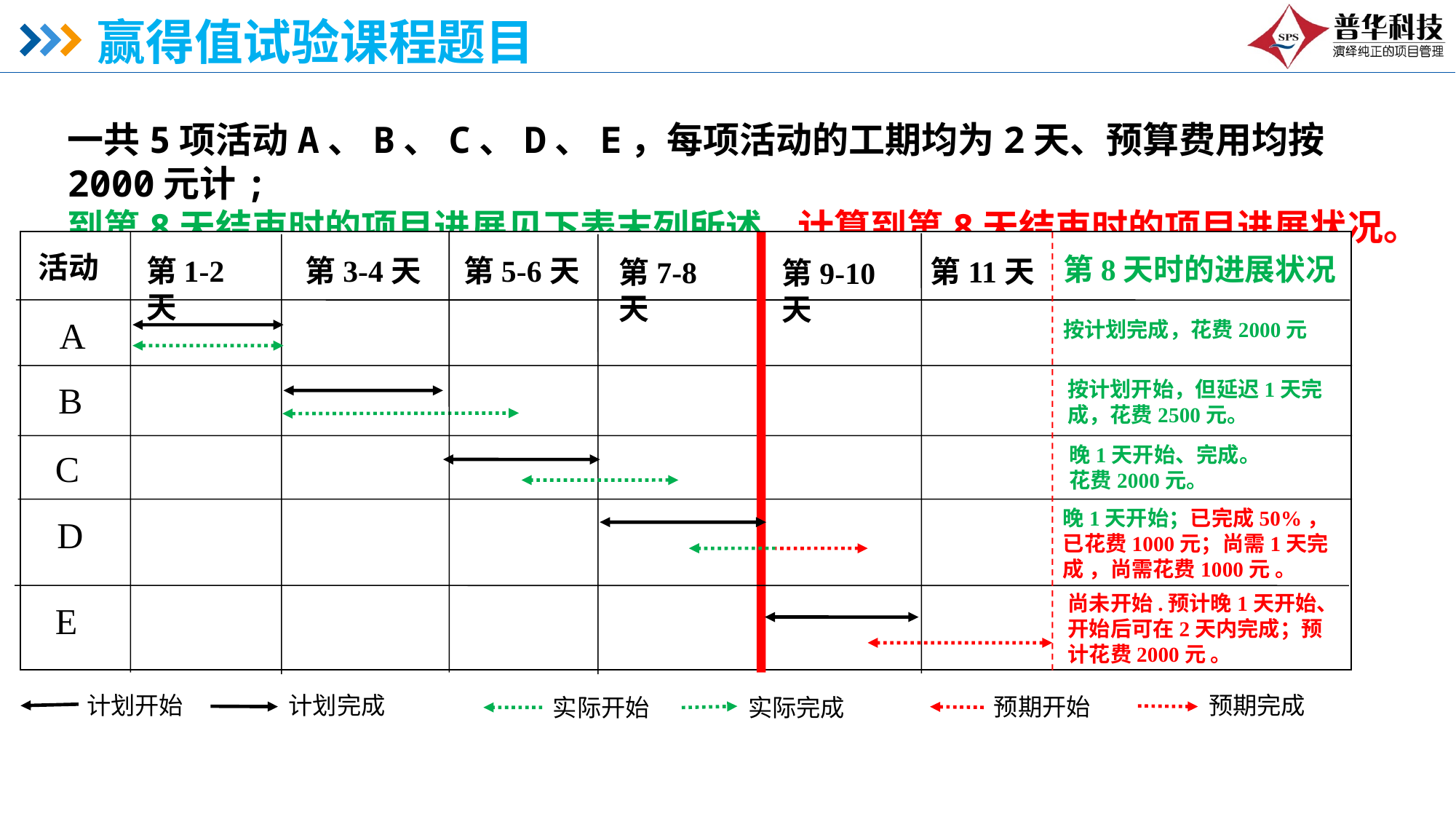

# 赢得值试验课程题目
一共5项活动A、B、C、D、E，每项活动的工期均为2天、预算费用均按2000元计;
到第8天结束时的项目进展见下表末列所述，计算到第8天结束时的项目进展状况。

活动
第8天时的进展状况
第1-2天
第3-4天
第5-6天
第11天
第7-8天
第9-10天

A
按计划完成，花费2000元

按计划开始，但延迟1天完成，花费2500元。
B

晚1天开始、完成。
花费2000元。
C

晚1天开始；已完成50%，已花费1000元；尚需1天完成 ，尚需花费1000元 。
D
尚未开始.预计晚1天开始、开始后可在2天内完成；预计花费2000元 。

计划开始
预期完成
计划完成
预期开始
实际开始
实际完成

E